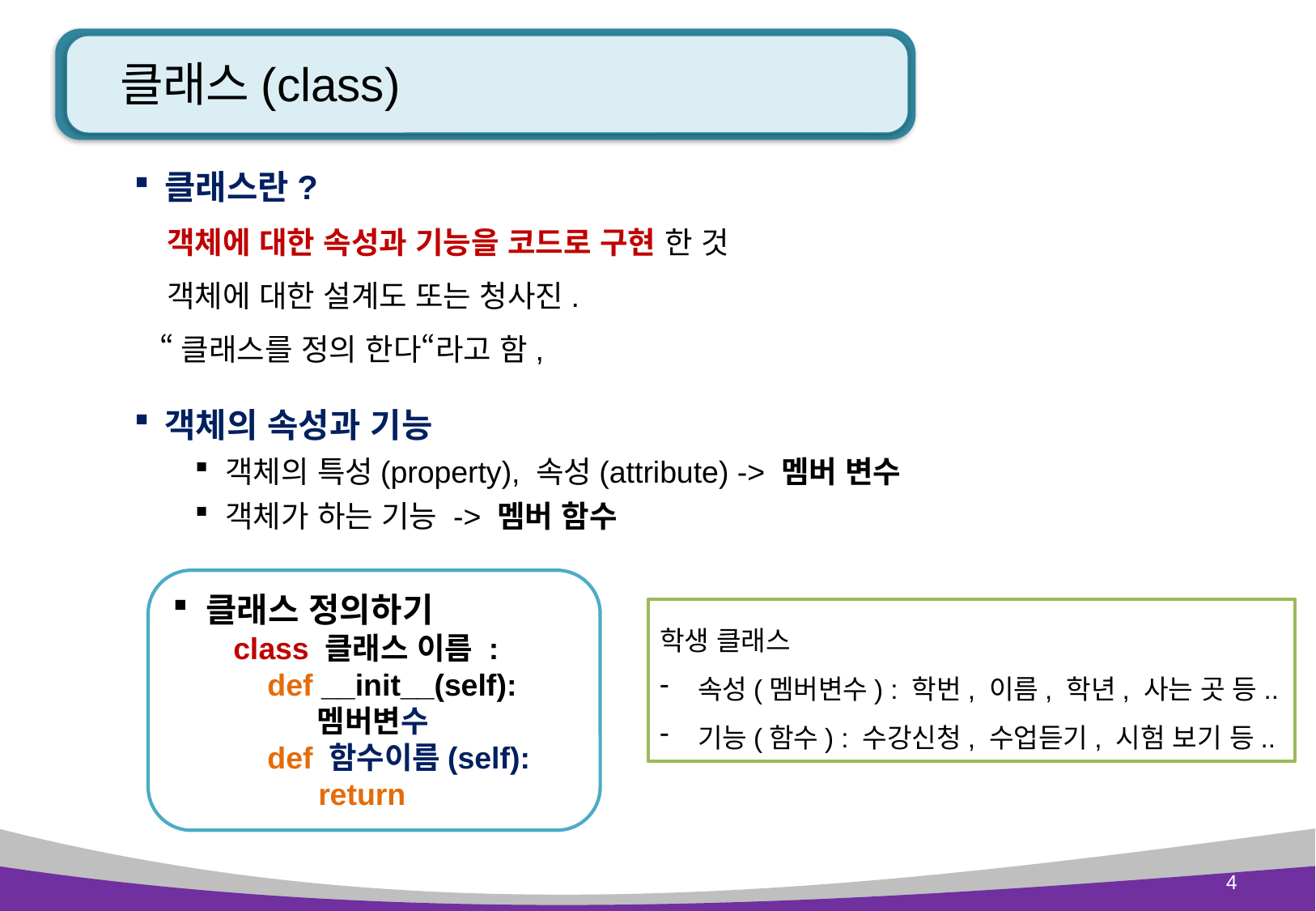

# 클래스(class)
클래스란?
   객체에 대한 속성과 기능을 코드로 구현 한 것
   객체에 대한 설계도 또는 청사진.
   “클래스를 정의 한다“라고 함,
객체의 속성과 기능
객체의 특성(property), 속성(attribute) -> 멤버 변수
객체가 하는 기능 -> 멤버 함수
 클래스 정의하기
class 클래스 이름 :
    def __init__(self):
         멤버변수
    def 함수이름(self):
          return
학생 클래스
속성(멤버변수) : 학번, 이름, 학년, 사는 곳 등..
기능(함수) : 수강신청, 수업듣기, 시험 보기 등..
4